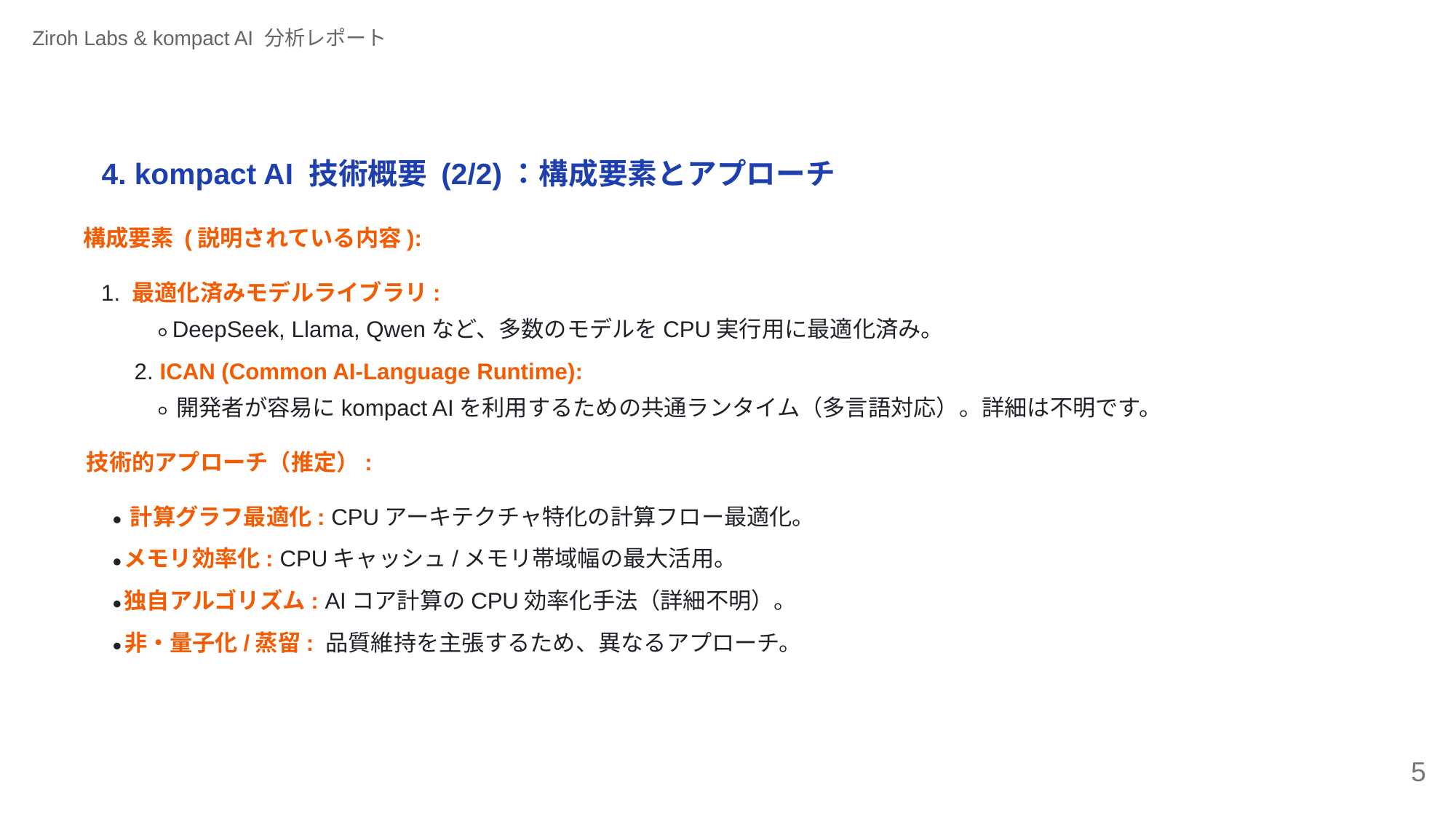

Ziroh Labs & kompact AI 分析レポート
4. kompact AI 技術概要 (2/2)：構成要素とアプローチ
構成要素 (説明されている内容):
1. 最適化済みモデルライブラリ:
DeepSeek, Llama, Qwenなど、多数のモデルをCPU実⾏⽤に最適化済み。

2. ICAN (Common AI-Language Runtime):
開発者が容易にkompact AIを利⽤するための共通ランタイム（多⾔語対応）。詳細は不明です。

技術的アプローチ（推定）:
計算グラフ最適化: CPUアーキテクチャ特化の計算フロー最適化。

メモリ効率化: CPUキャッシュ/メモリ帯域幅の最⼤活⽤。

独⾃アルゴリズム: AIコア計算のCPU効率化⼿法（詳細不明）。

⾮・量⼦化/蒸留: 品質維持を主張するため、異なるアプローチ。

5